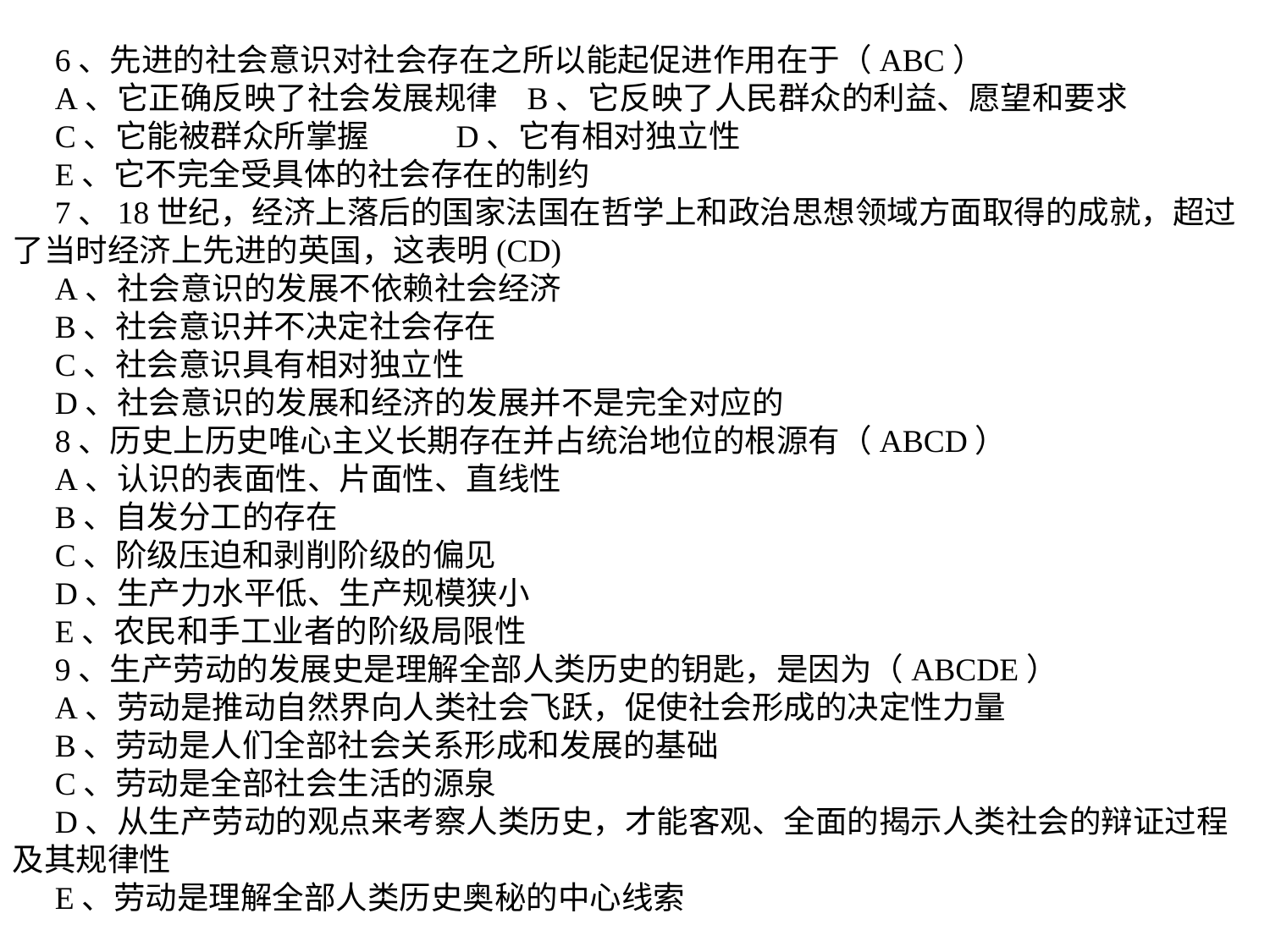

6、先进的社会意识对社会存在之所以能起促进作用在于（ABC）
A、它正确反映了社会发展规律   B、它反映了人民群众的利益、愿望和要求
C、它能被群众所掌握           D、它有相对独立性
E、它不完全受具体的社会存在的制约
7、18世纪，经济上落后的国家法国在哲学上和政治思想领域方面取得的成就，超过了当时经济上先进的英国，这表明(CD)
A、社会意识的发展不依赖社会经济
B、社会意识并不决定社会存在
C、社会意识具有相对独立性
D、社会意识的发展和经济的发展并不是完全对应的
8、历史上历史唯心主义长期存在并占统治地位的根源有（ABCD）
A、认识的表面性、片面性、直线性
B、自发分工的存在
C、阶级压迫和剥削阶级的偏见
D、生产力水平低、生产规模狭小
E、农民和手工业者的阶级局限性
9、生产劳动的发展史是理解全部人类历史的钥匙，是因为（ABCDE）
A、劳动是推动自然界向人类社会飞跃，促使社会形成的决定性力量
B、劳动是人们全部社会关系形成和发展的基础
C、劳动是全部社会生活的源泉
D、从生产劳动的观点来考察人类历史，才能客观、全面的揭示人类社会的辩证过程及其规律性
E、劳动是理解全部人类历史奥秘的中心线索